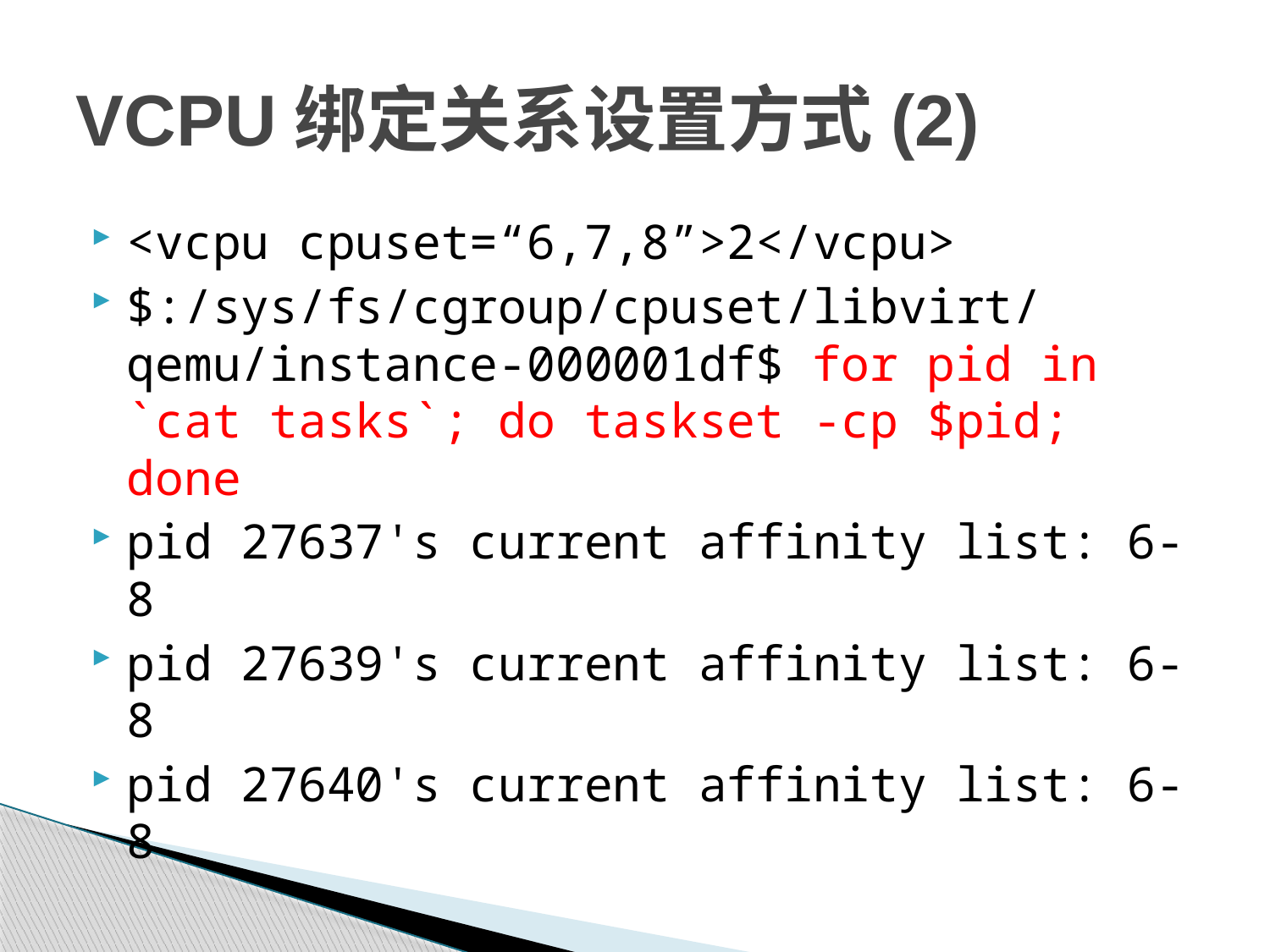

# VCPU绑定关系设置方式(2)
<vcpu cpuset=“6,7,8”>2</vcpu>
$:/sys/fs/cgroup/cpuset/libvirt/qemu/instance-000001df$ for pid in `cat tasks`; do taskset -cp $pid; done
pid 27637's current affinity list: 6-8
pid 27639's current affinity list: 6-8
pid 27640's current affinity list: 6-8